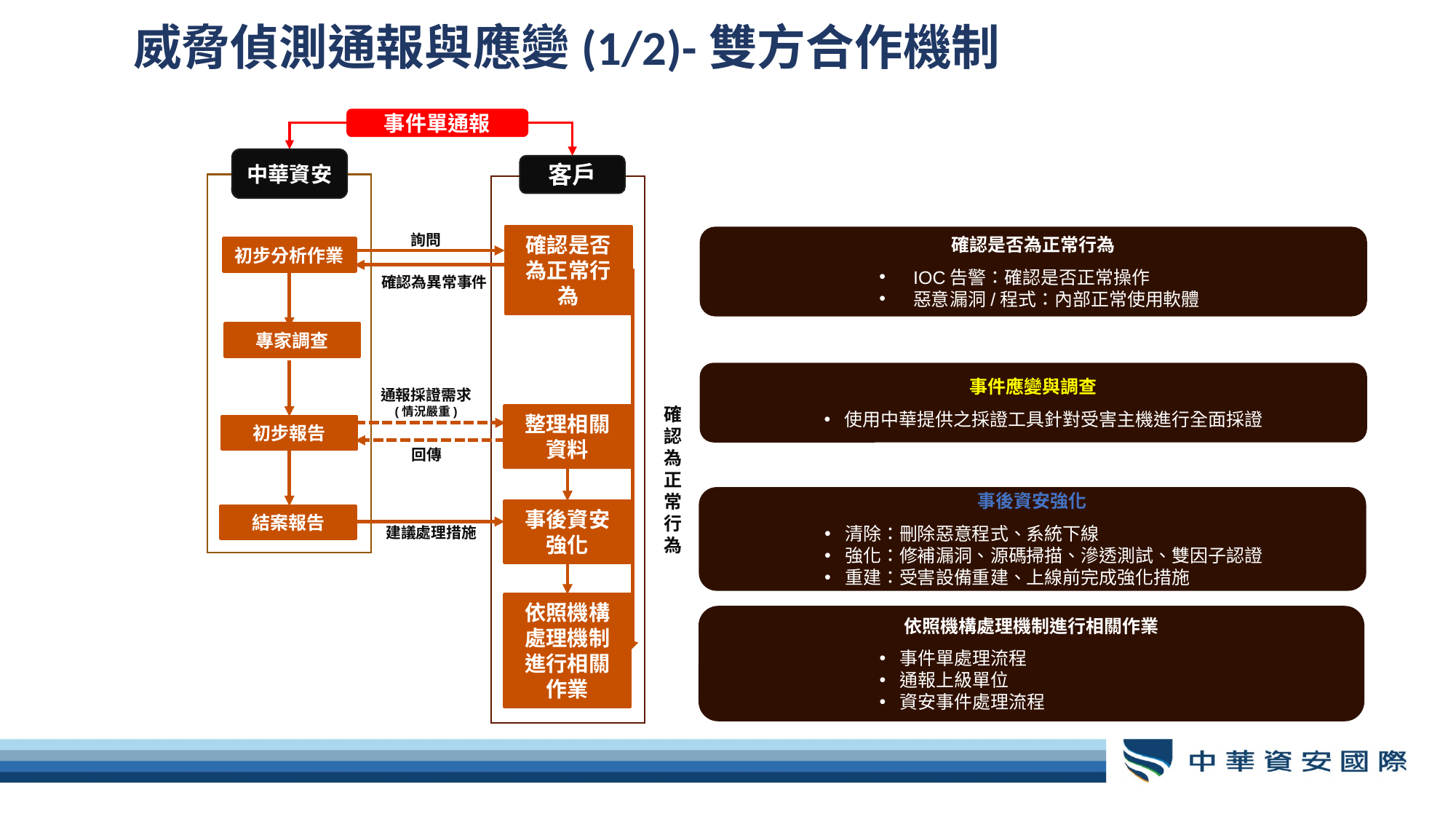

# 威脅偵測通報與應變(1/2)-雙方合作機制
事件單通報
中華資安
客戶

詢問
確認是否為正常行為
確認是否為正常行為

IOC告警：確認是否正常操作
惡意漏洞/程式：內部正常使用軟體
初步分析作業
確認為異常事件
專家調查
事件應變與調查

使用中華提供之採證工具針對受害主機進行全面採證
通報採證需求
(情況嚴重)
確認為正常行為
整理相關資料
初步報告
回傳
事後資安強化

清除：刪除惡意程式、系統下線
強化：修補漏洞、源碼掃描、滲透測試、雙因子認證
重建：受害設備重建、上線前完成強化措施
事後資安強化
結案報告
建議處理措施
依照機構處理機制進行相關作業
依照機構處理機制進行相關作業

事件單處理流程
通報上級單位
資安事件處理流程